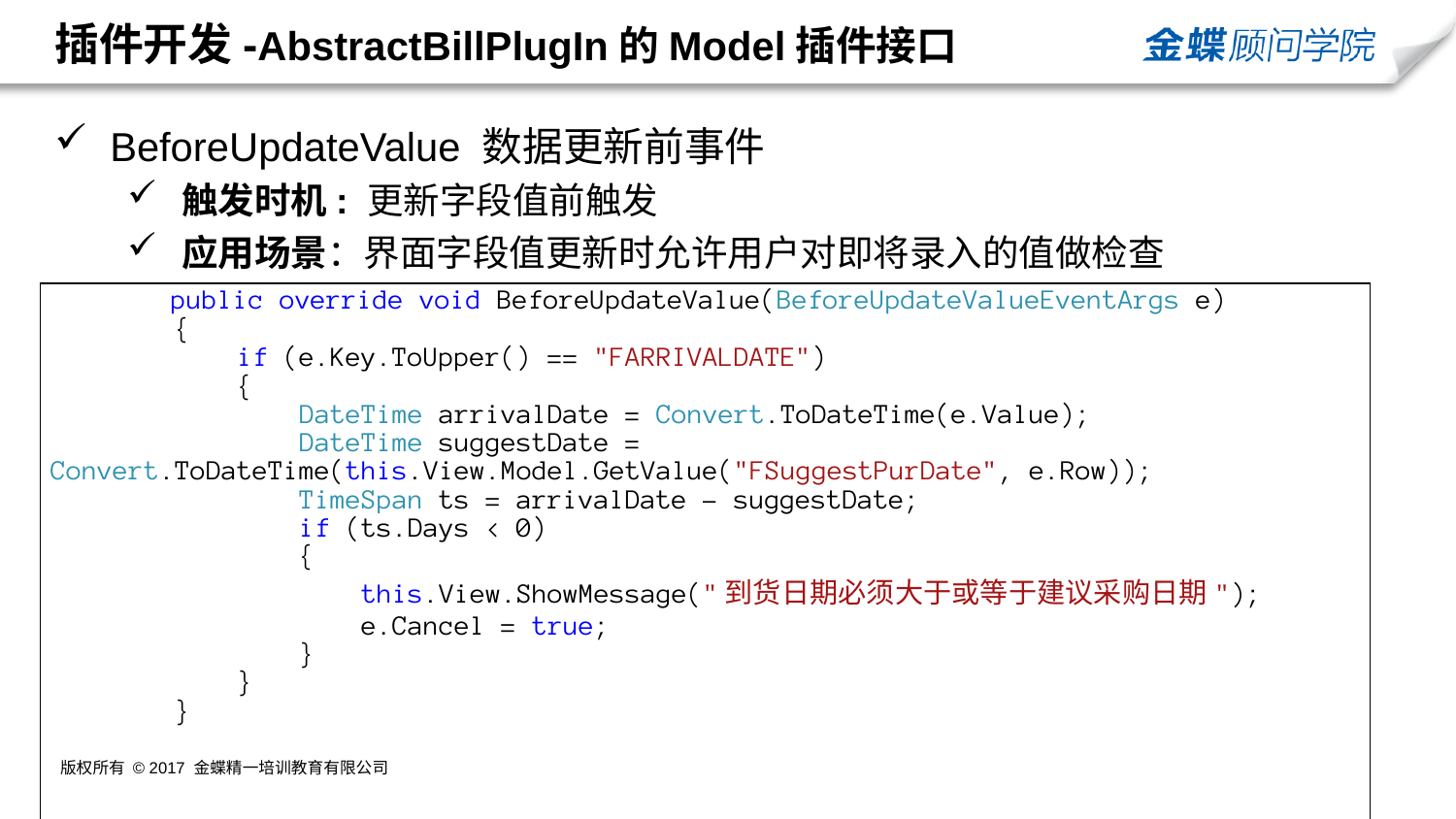

# 插件开发-AbstractBillPlugIn的Model插件接口
  BeforeUpdateValue 数据更新前事件
触发时机: 更新字段值前触发
应用场景：界面字段值更新时允许用户对即将录入的值做检查
| public override void BeforeUpdateValue(BeforeUpdateValueEventArgs e) { if (e.Key.ToUpper() == "FARRIVALDATE") { DateTime arrivalDate = Convert.ToDateTime(e.Value); DateTime suggestDate = Convert.ToDateTime(this.View.Model.GetValue("FSuggestPurDate", e.Row)); TimeSpan ts = arrivalDate - suggestDate;  if (ts.Days < 0) { this.View.ShowMessage("到货日期必须大于或等于建议采购日期"); e.Cancel = true; } } } |
| --- |